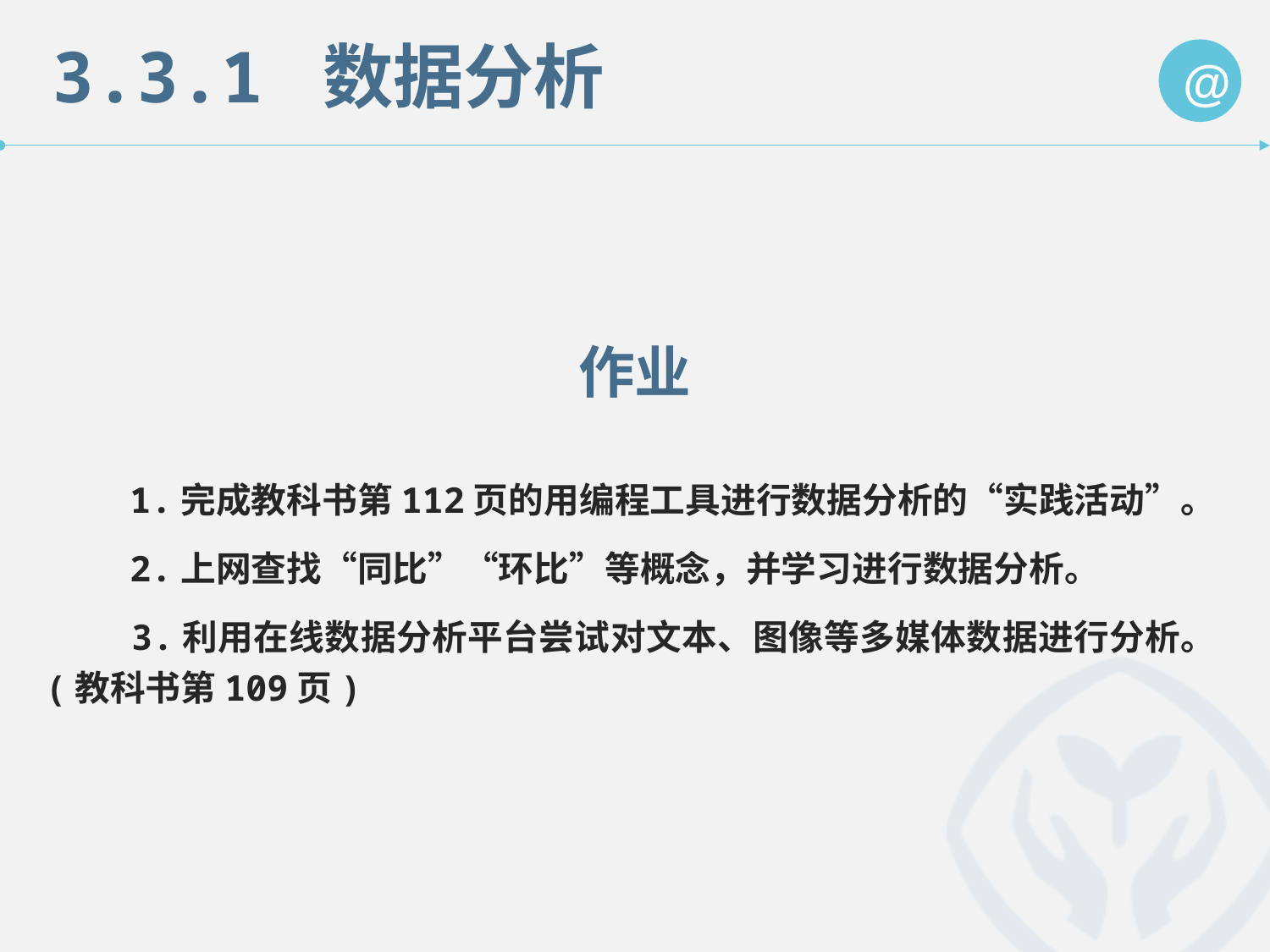

3.3.1 数据分析
@
作业
    1.完成教科书第112页的用编程工具进行数据分析的“实践活动”。
    2.上网查找“同比”“环比”等概念，并学习进行数据分析。
    3.利用在线数据分析平台尝试对文本、图像等多媒体数据进行分析。(教科书第109页)